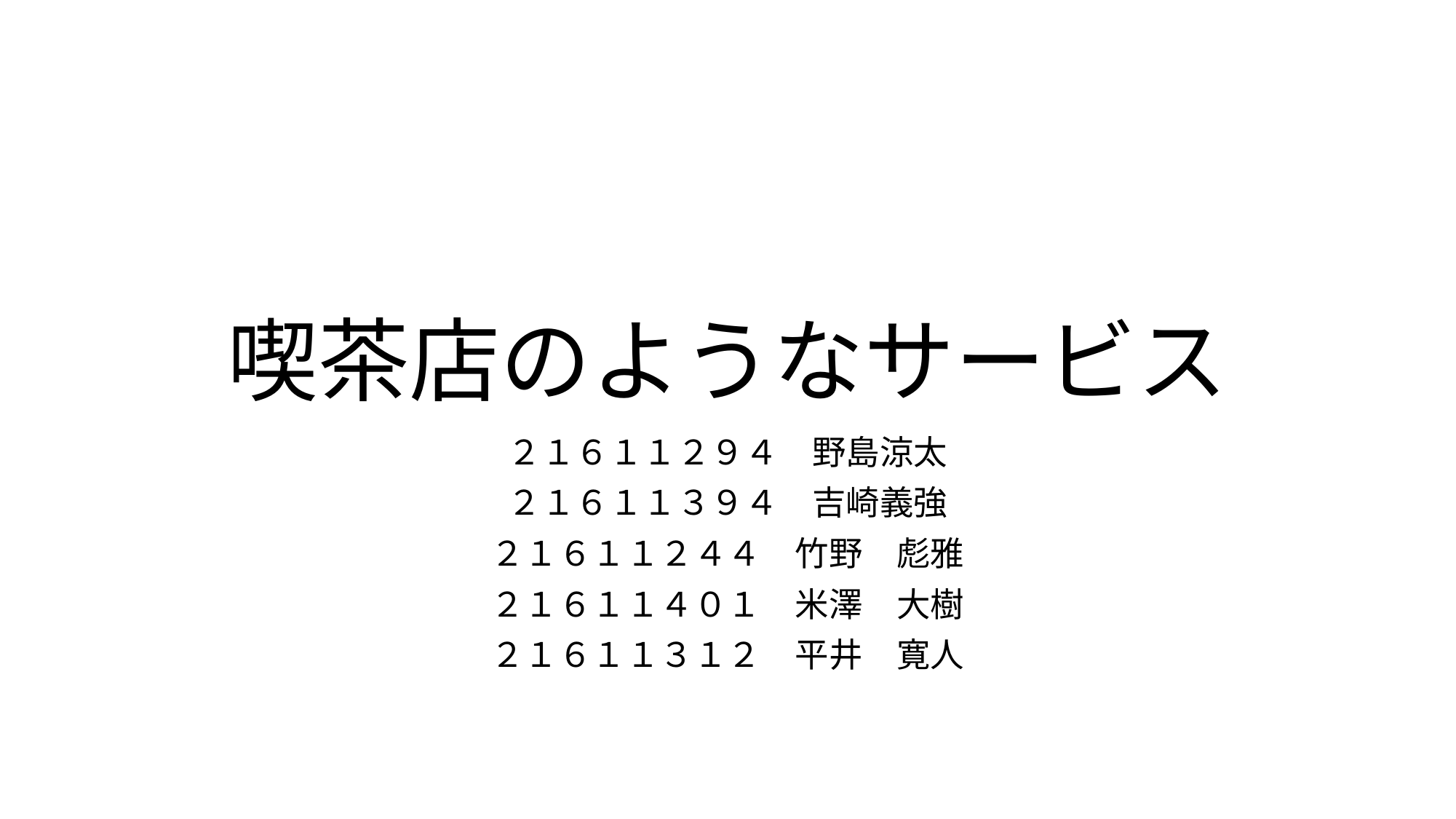

# 喫茶店のようなサービス
２１６１１２９４　野島涼太
２１６１１３９４　吉崎義強
２１６１１２４４　竹野　彪雅
２１６１１４０１　米澤　大樹
２１６１１３１２　平井　寛人